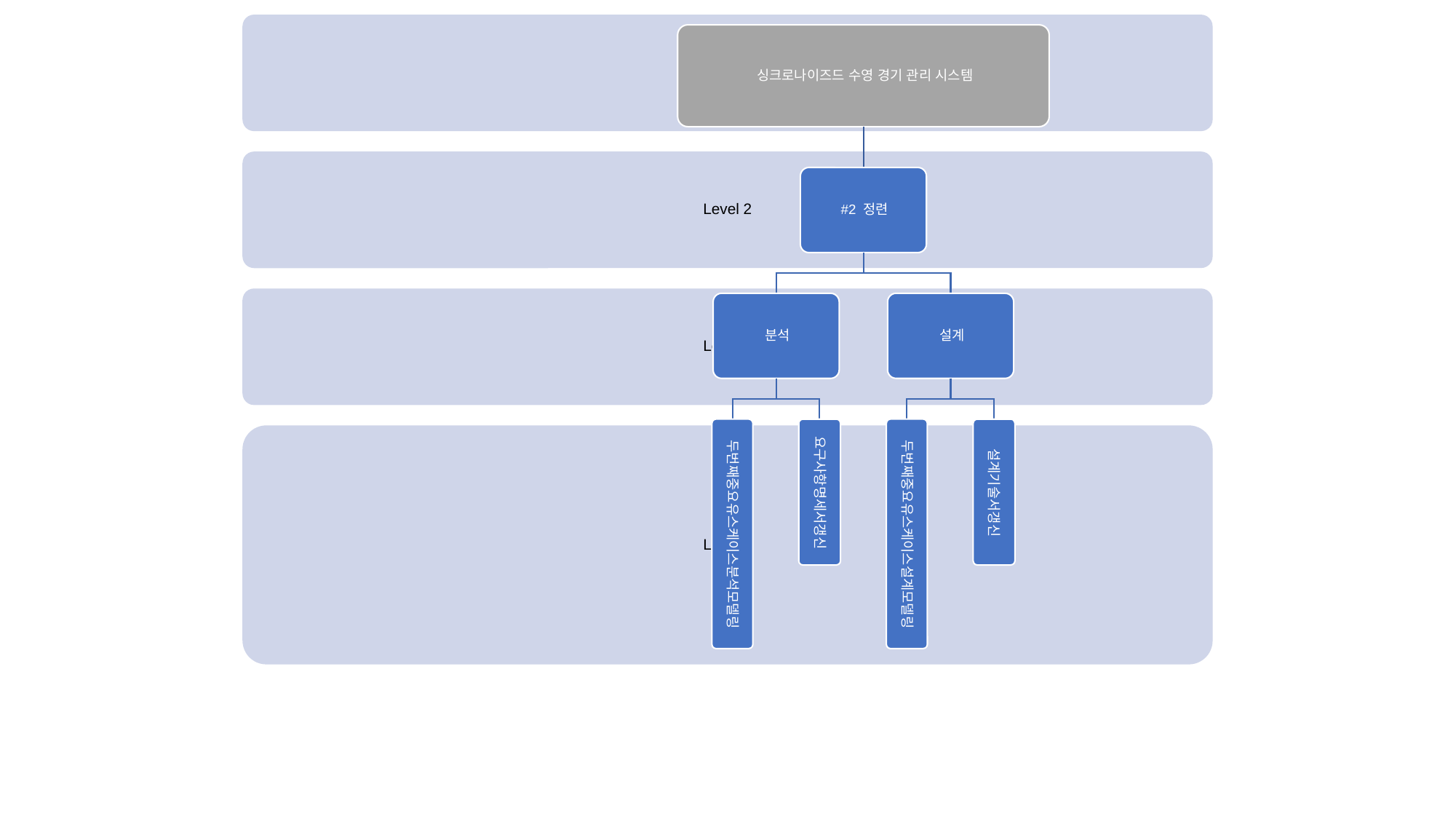

Level 4
Level 3
Level 2
Level 1
싱크로나이즈드 수영 경기 관리 시스템
#2 정련
분석
두번째중요유스케이스분석모델링
요구사항명세서갱신
설계
두번째중요유스케이스설계모델링
설계기술서갱신